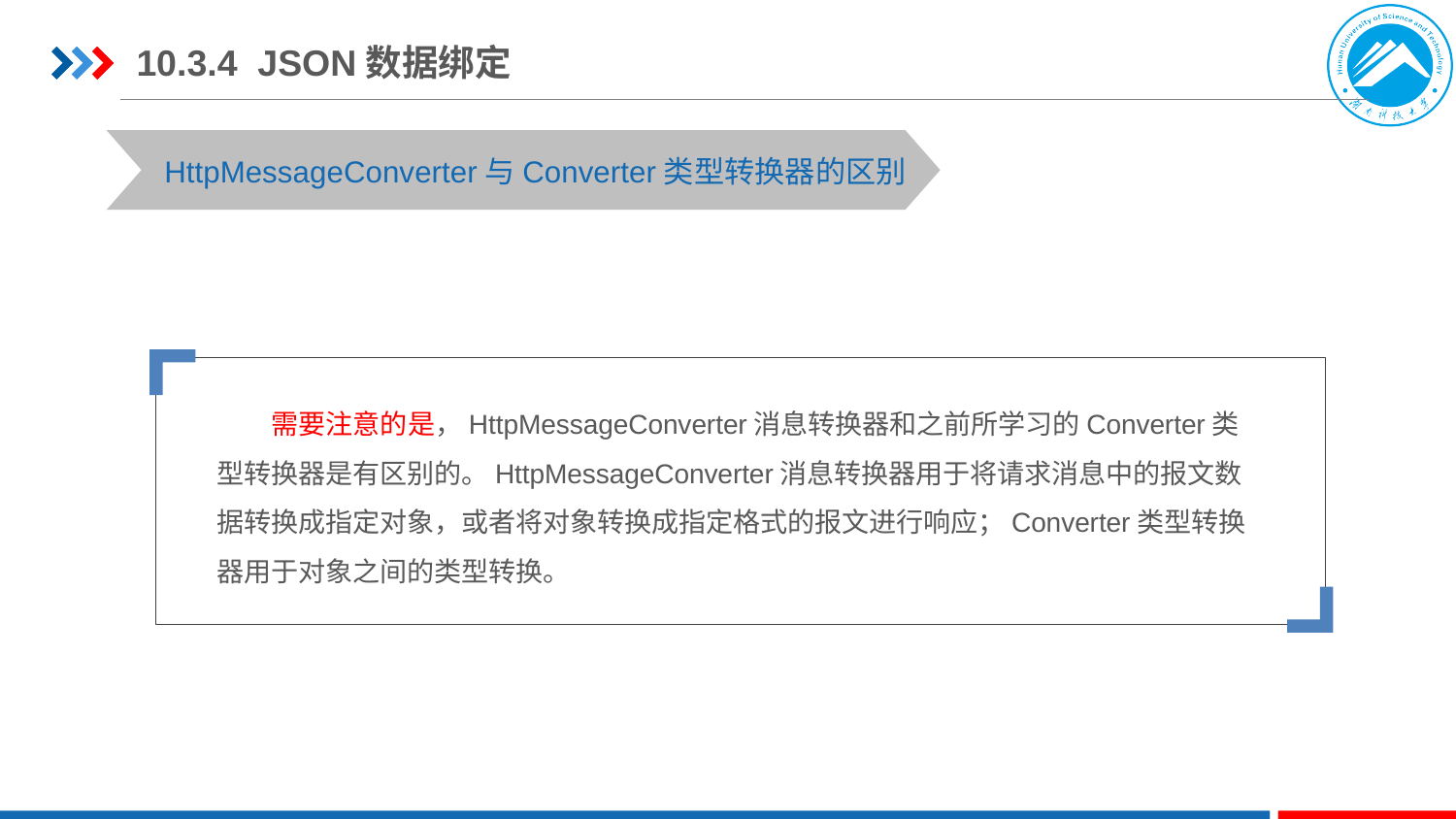

10.3.4  JSON数据绑定

HttpMessageConverter与Converter类型转换器的区别

        需要注意的是，HttpMessageConverter消息转换器和之前所学习的Converter类型转换器是有区别的。HttpMessageConverter消息转换器用于将请求消息中的报文数据转换成指定对象，或者将对象转换成指定格式的报文进行响应；Converter类型转换器用于对象之间的类型转换。